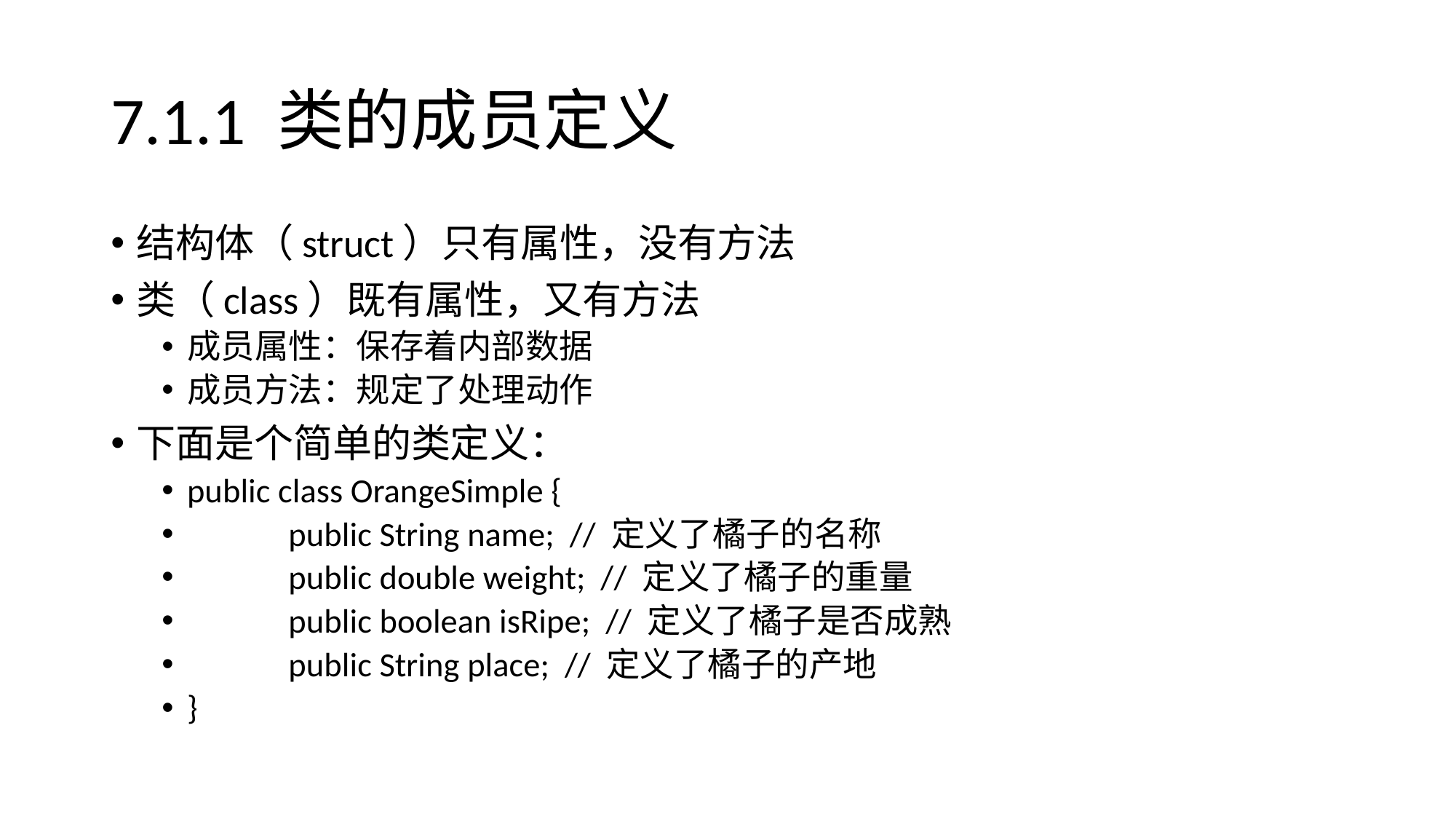

# 7.1.1 类的成员定义
结构体（struct）只有属性，没有方法
类（class）既有属性，又有方法
成员属性：保存着内部数据
成员方法：规定了处理动作
下面是个简单的类定义：
public class OrangeSimple {
	public String name;  // 定义了橘子的名称
	public double weight;  // 定义了橘子的重量
	public boolean isRipe;  // 定义了橘子是否成熟
	public String place;  // 定义了橘子的产地
}